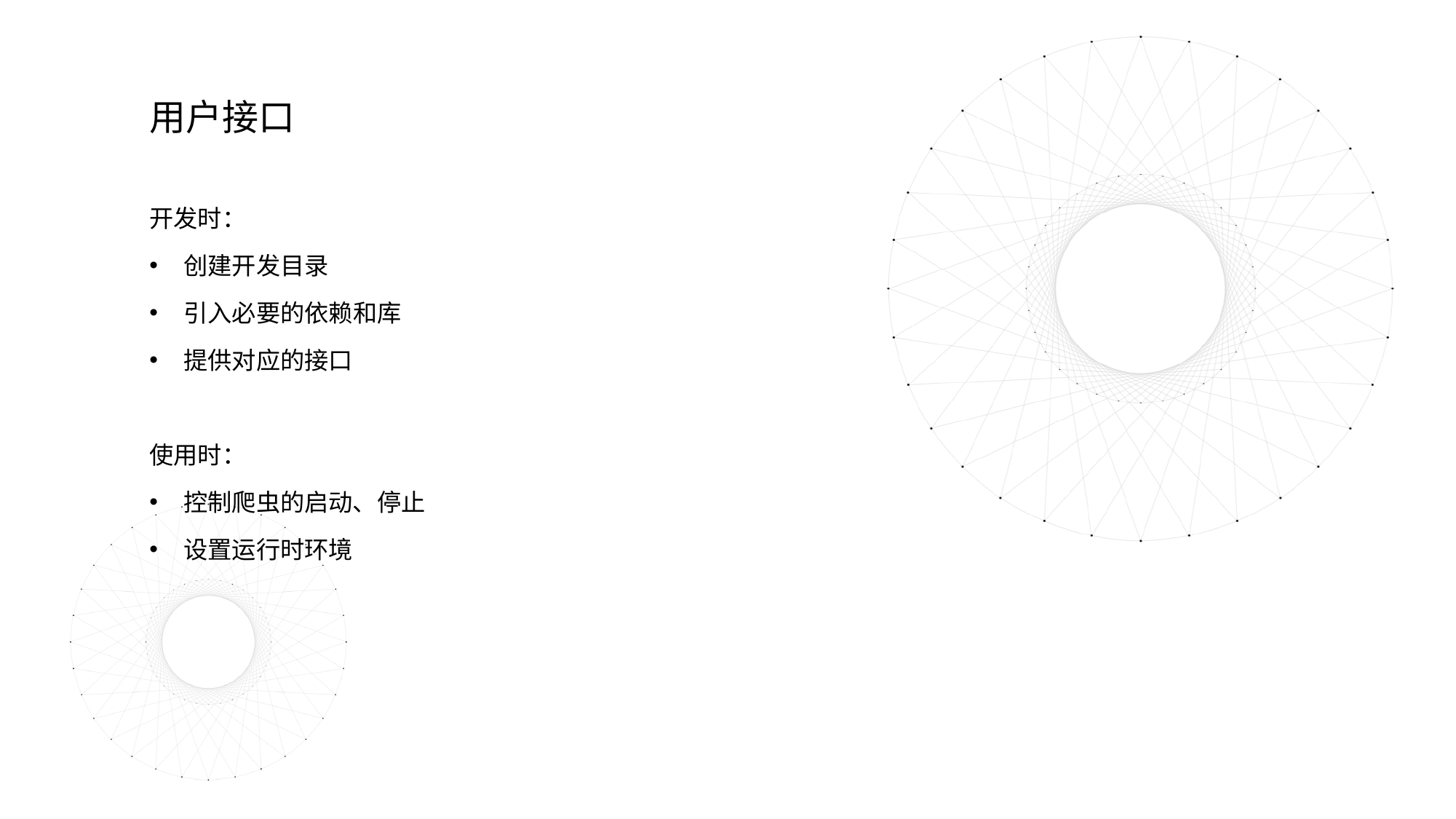

用户接口
开发时：
创建开发目录
引入必要的依赖和库
提供对应的接口

使用时：
控制爬虫的启动、停止
设置运行时环境